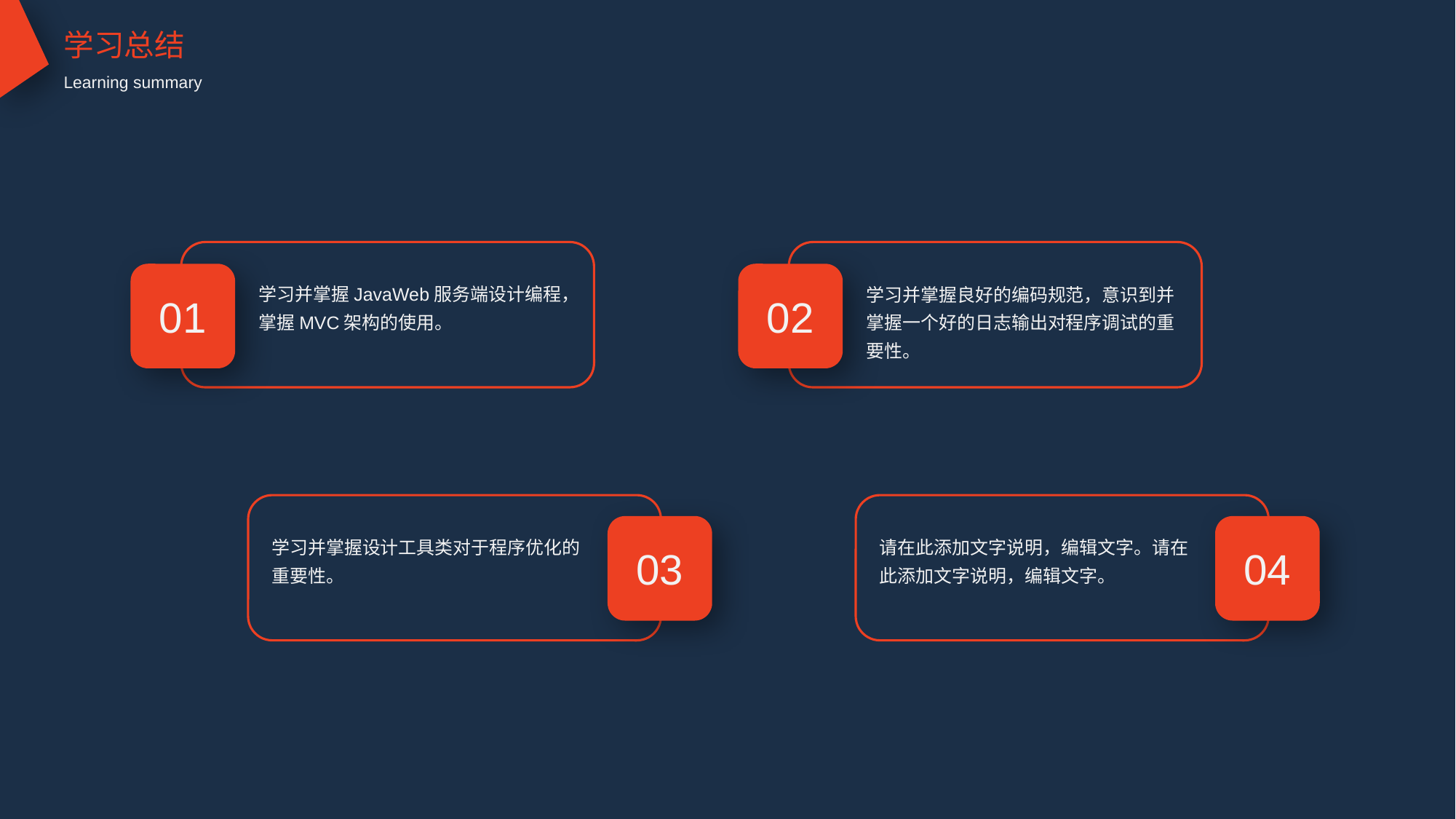

学习总结
Learning summary

01
02
学习并掌握JavaWeb服务端设计编程，掌握MVC架构的使用。
学习并掌握良好的编码规范，意识到并掌握一个好的日志输出对程序调试的重要性。

03
04
学习并掌握设计工具类对于程序优化的重要性。
请在此添加文字说明，编辑文字。请在此添加文字说明，编辑文字。